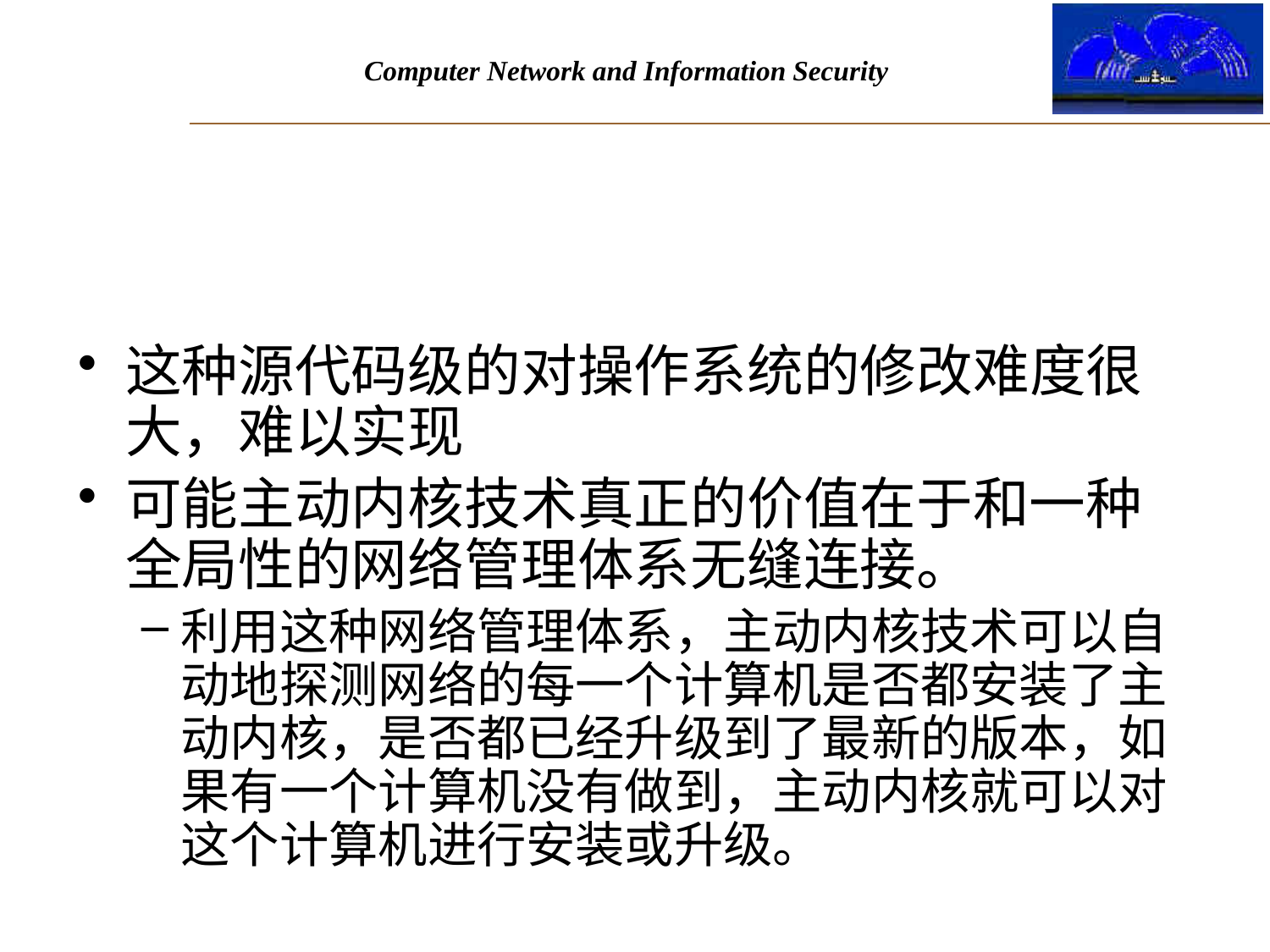

#
这种源代码级的对操作系统的修改难度很大，难以实现
可能主动内核技术真正的价值在于和一种全局性的网络管理体系无缝连接。
利用这种网络管理体系，主动内核技术可以自动地探测网络的每一个计算机是否都安装了主动内核，是否都已经升级到了最新的版本，如果有一个计算机没有做到，主动内核就可以对这个计算机进行安装或升级。